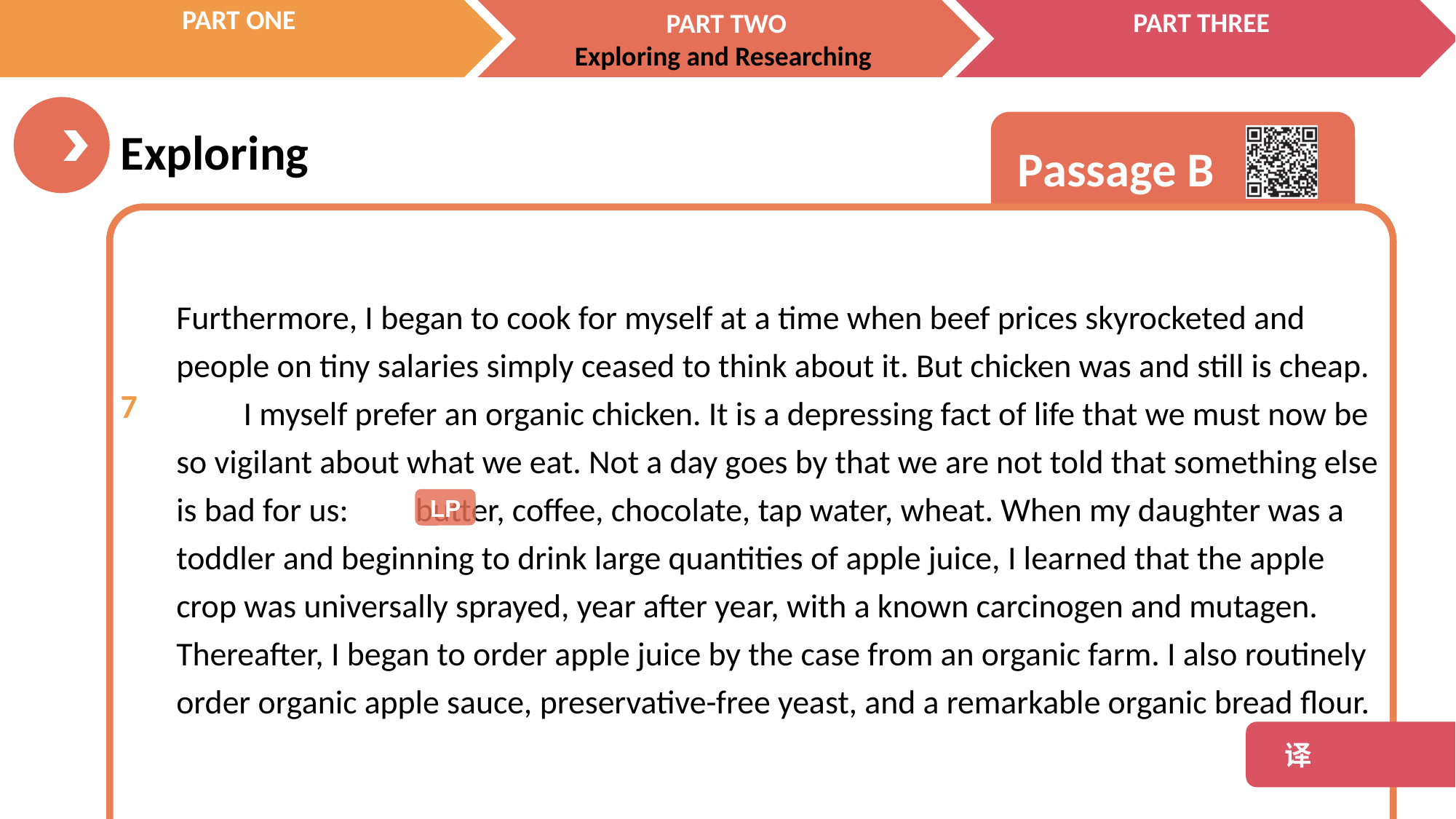

Furthermore, I began to cook for myself at a time when beef prices skyrocketed and people on tiny salaries simply ceased to think about it. But chicken was and still is cheap.
         I myself prefer an organic chicken. It is a depressing fact of life that we must now be so vigilant about what we eat. Not a day goes by that we are not told that something else is bad for us:         butter, coffee, chocolate, tap water, wheat. When my daughter was a toddler and beginning to drink large quantities of apple juice, I learned that the apple crop was universally sprayed, year after year, with a known carcinogen and mutagen. Thereafter, I began to order apple juice by the case from an organic farm. I also routinely order organic apple sauce, preservative-free yeast, and a remarkable organic bread flour.

7

LP
   译